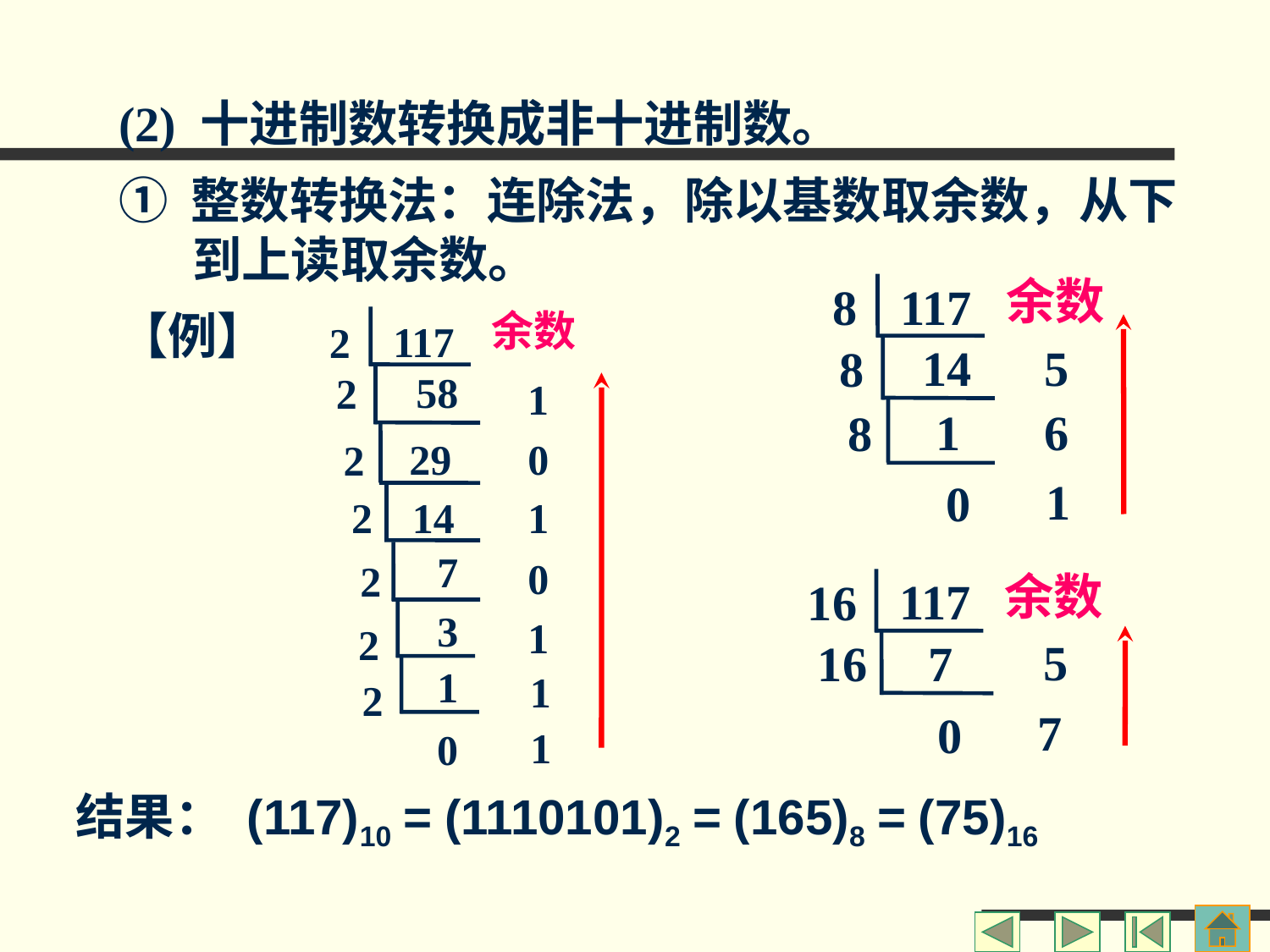

(2) 十进制数转换成非十进制数。
① 整数转换法：连除法，除以基数取余数，从下到上读取余数。
【例】
余数
117
8

余数

117
2

5
14
8

58
2

1

6
1
8

0
29
2
1
0

14
2
1
7

0
2
余数
117
16

3

1
2
5
7

16

1

1
2
7
0
1
0
结果： (117)10 = (1110101)2 = (165)8 = (75)16